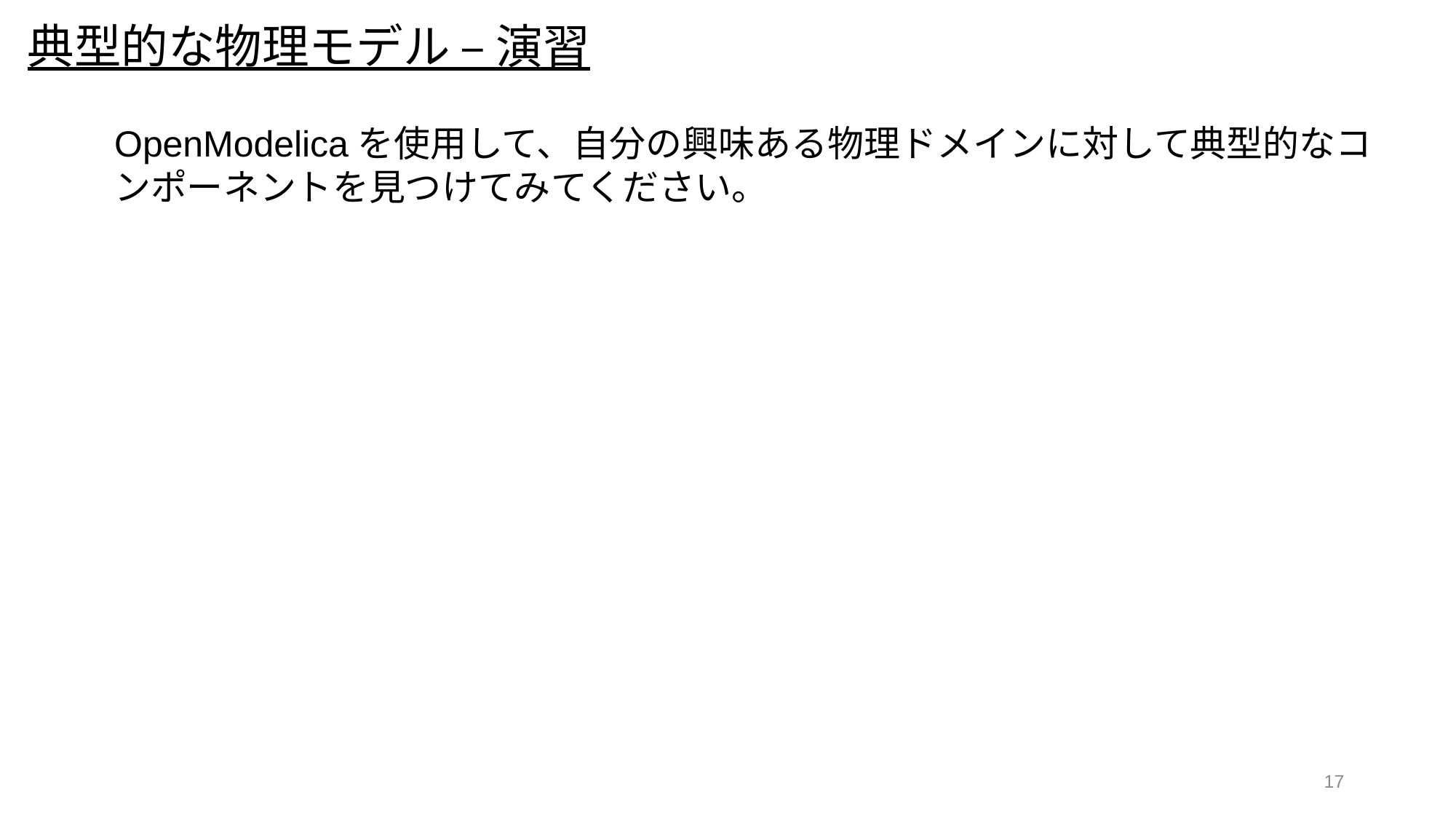

典型的な物理モデル – 演習
OpenModelicaを使用して、自分の興味ある物理ドメインに対して典型的なコンポーネントを見つけてみてください。
17